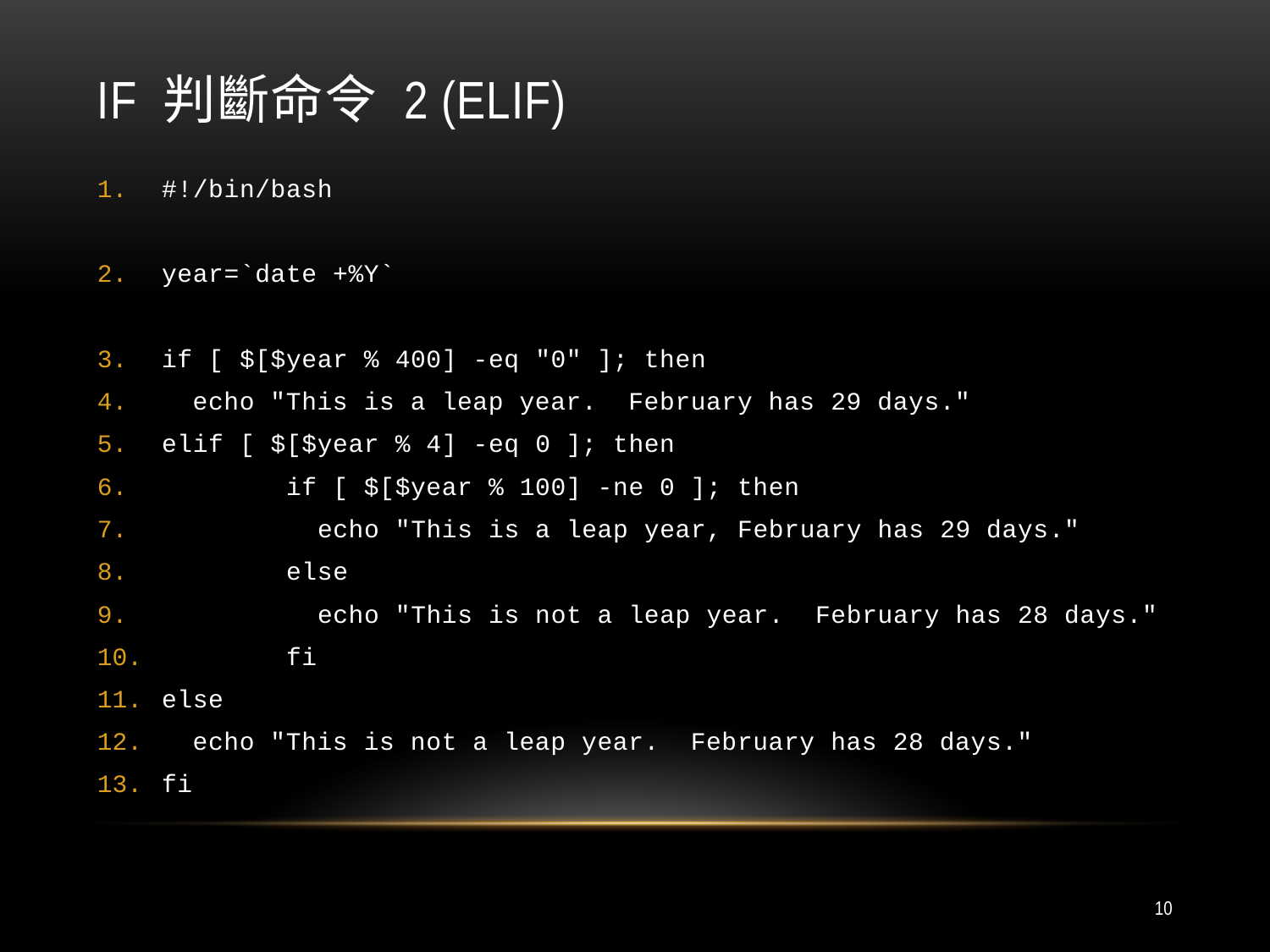

# if 判斷命令 2 (elif)
#!/bin/bash

year=`date +%Y`

if [ $[$year % 400] -eq "0" ]; then
  echo "This is a leap year.  February has 29 days."
elif [ $[$year % 4] -eq 0 ]; then
        if [ $[$year % 100] -ne 0 ]; then
          echo "This is a leap year, February has 29 days."
        else
          echo "This is not a leap year.  February has 28 days."
        fi
else
  echo "This is not a leap year.  February has 28 days."
fi
10